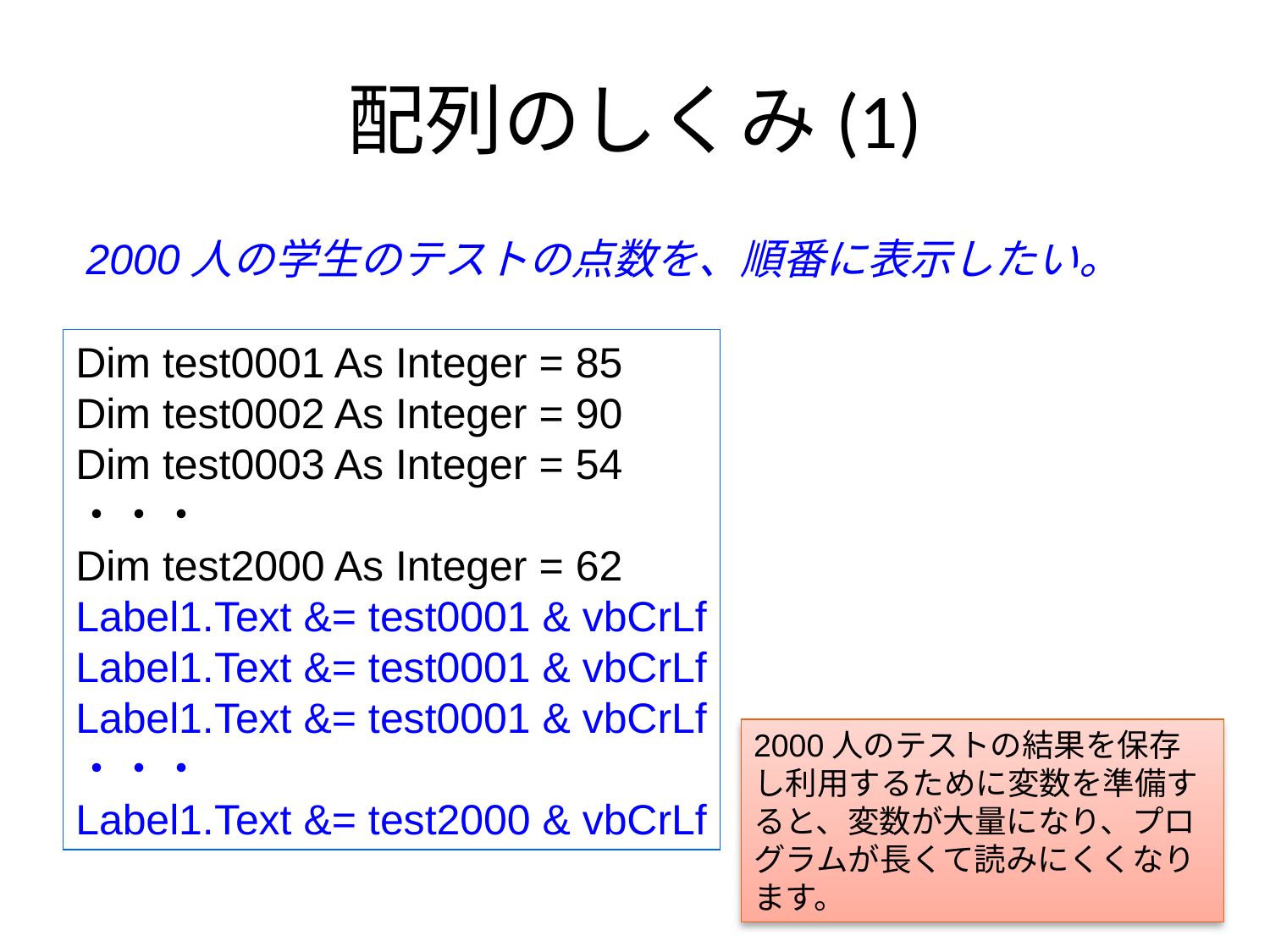

# 配列のしくみ(1)
2000人の学生のテストの点数を、順番に表示したい。
Dim test0001 As Integer = 85
Dim test0002 As Integer = 90
Dim test0003 As Integer = 54
・・・
Dim test2000 As Integer = 62
Label1.Text &= test0001 & vbCrLf
Label1.Text &= test0001 & vbCrLf
Label1.Text &= test0001 & vbCrLf
・・・
Label1.Text &= test2000 & vbCrLf
2000人のテストの結果を保存し利用するために変数を準備すると、変数が大量になり、プログラムが長くて読みにくくなります。